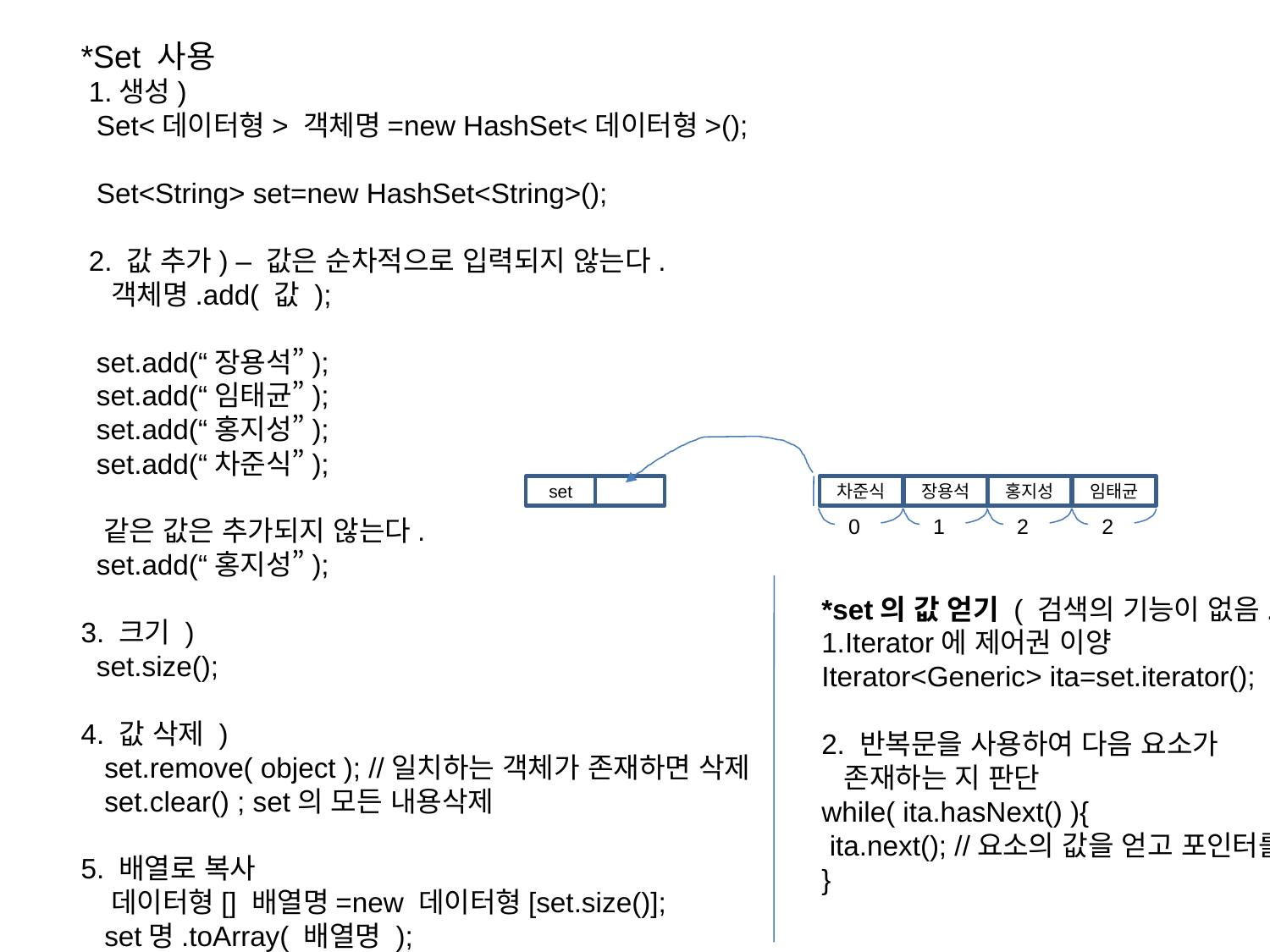

*Set 사용
 1.생성)
  Set<데이터형> 객체명=new HashSet<데이터형>();

  Set<String> set=new HashSet<String>();

 2. 값 추가) – 값은 순차적으로 입력되지 않는다.
   객체명.add( 값 );

  set.add(“장용석”);
  set.add(“임태균”);
  set.add(“홍지성”);
  set.add(“차준식”);

  같은 값은 추가되지 않는다.
  set.add(“홍지성”);

3. 크기 )
  set.size();

4. 값 삭제 )
   set.remove( object ); //일치하는 객체가 존재하면 삭제
   set.clear() ; set의 모든 내용삭제

5. 배열로 복사
   데이터형[] 배열명=new 데이터형[set.size()];
   set명.toArray( 배열명 );

set

차준식
장용석
홍지성
임태균
0
1
2
2

*set의 값 얻기 ( 검색의 기능이 없음.)
1.Iterator에 제어권 이양
Iterator<Generic> ita=set.iterator();

2. 반복문을 사용하여 다음 요소가
  존재하는 지 판단
while( ita.hasNext() ){
 ita.next(); //요소의 값을 얻고 포인터를 다음으로 이동
}